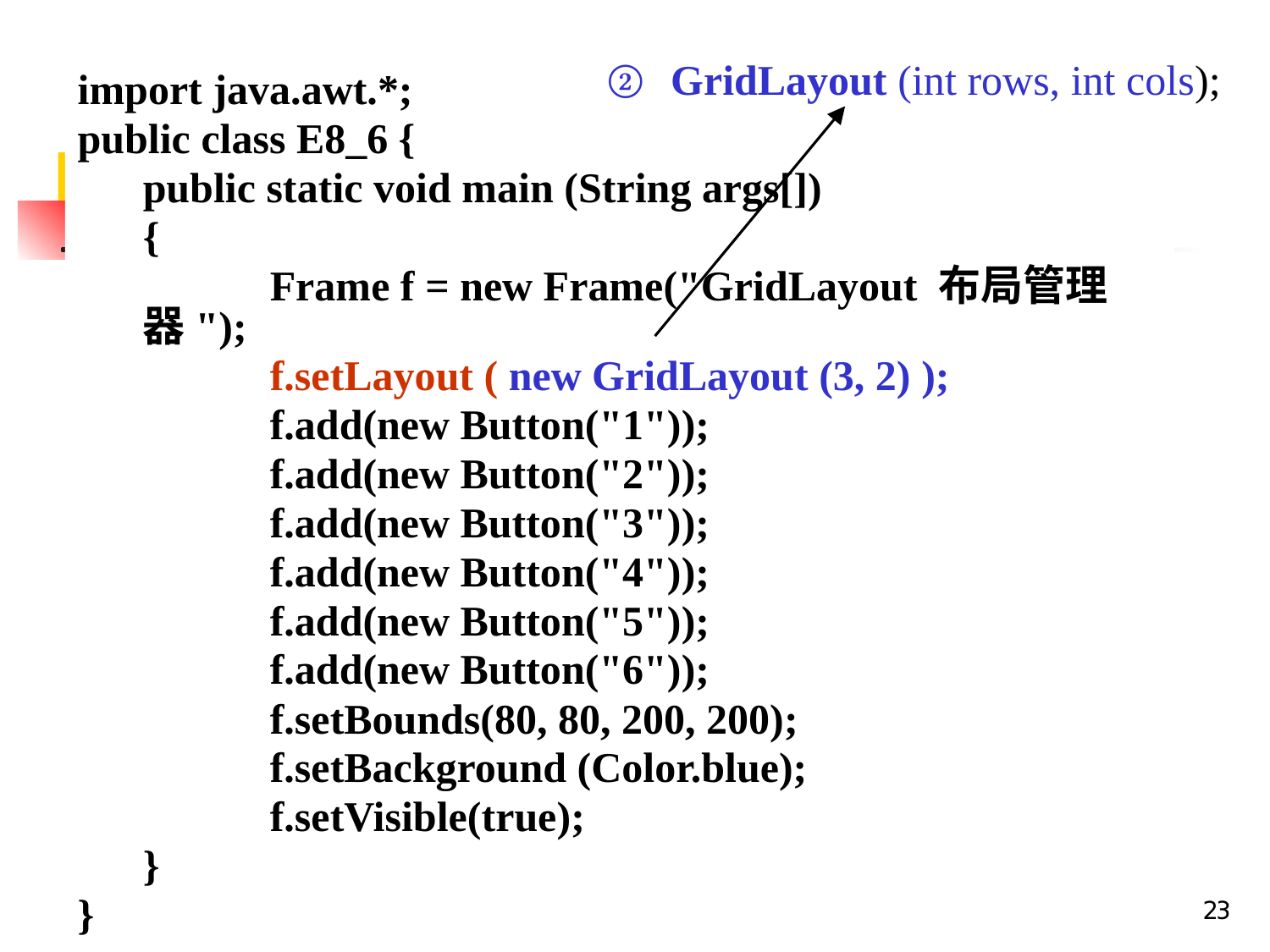

GridLayout (int rows, int cols);
import java.awt.*;
public class E8_6 {
	public static void main (String args[])
	{
		Frame f = new Frame("GridLayout 布局管理器");
		f.setLayout ( new GridLayout (3, 2) );
		f.add(new Button("1"));
      		f.add(new Button("2"));
     		f.add(new Button("3"));
 		f.add(new Button("4"));
 		f.add(new Button("5"));
 		f.add(new Button("6"));
		f.setBounds(80, 80, 200, 200);
		f.setBackground (Color.blue);
	 	f.setVisible(true);
	}
}

23